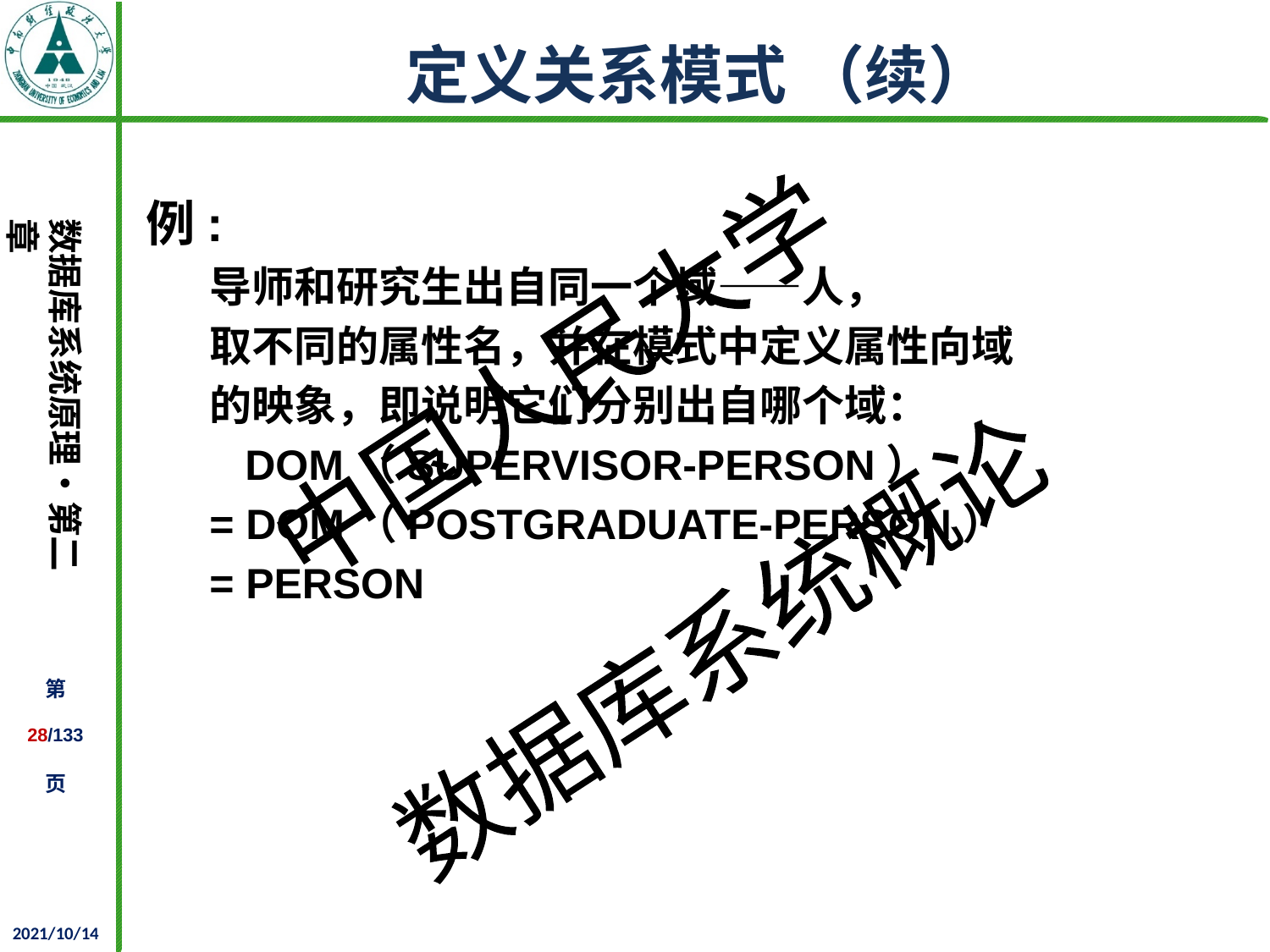

# 定义关系模式 （续）
例:
导师和研究生出自同一个域——人，
取不同的属性名，并在模式中定义属性向域
的映象，即说明它们分别出自哪个域：
   DOM（SUPERVISOR-PERSON）
= DOM（POSTGRADUATE-PERSON）
= PERSON

2021/10/14